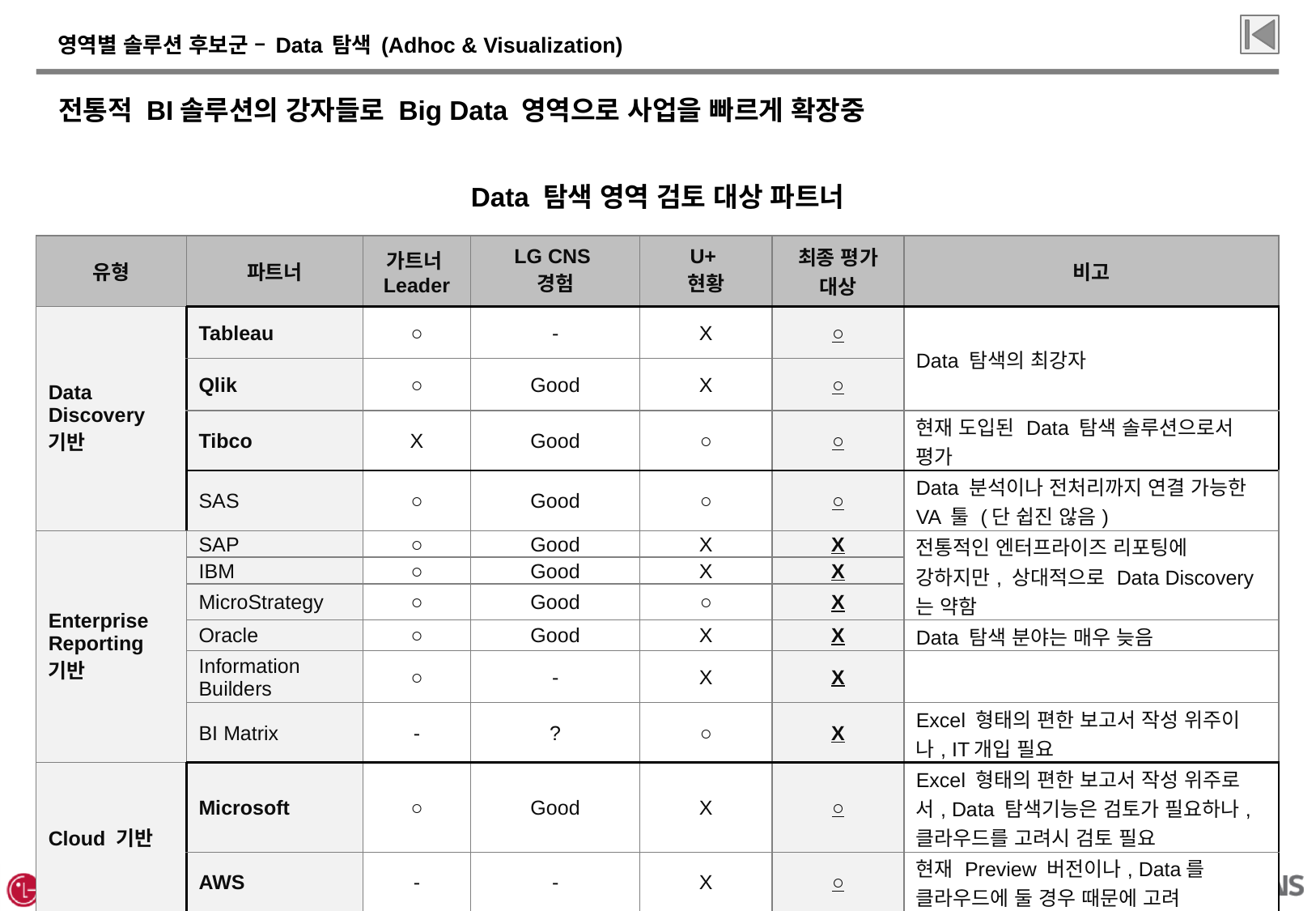

# 영역별 솔루션 후보군 – Data 탐색 (Adhoc & Visualization)
전통적 BI솔루션의 강자들로 Big Data 영역으로 사업을 빠르게 확장중
Data 탐색 영역 검토 대상 파트너
| 유형 | 파트너 | 가트너 Leader | LG CNS 경험 | U+ 현황 | 최종 평가 대상 | 비고 |
| --- | --- | --- | --- | --- | --- | --- |
| Data Discovery 기반 | Tableau | ○ | - | X | ○ | Data 탐색의 최강자 |
|  | Qlik | ○ | Good | X | ○ |  |
|  | Tibco | X | Good | ○ | ○ | 현재 도입된 Data 탐색 솔루션으로서 평가 |
|  | SAS | ○ | Good | ○ | ○ | Data 분석이나 전처리까지 연결 가능한 VA 툴 (단 쉽진 않음) |
| Enterprise Reporting 기반 | SAP | ○ | Good | X | X | 전통적인 엔터프라이즈 리포팅에 강하지만, 상대적으로 Data Discovery 는 약함 |
|  | IBM | ○ | Good | X | X |  |
|  | MicroStrategy | ○ | Good | ○ | X |  |
|  | Oracle | ○ | Good | X | X | Data 탐색 분야는 매우 늦음 |
|  | Information Builders | ○ | - | X | X |  |
|  | BI Matrix | - | ? | ○ | X | Excel 형태의 편한 보고서 작성 위주이나, IT개입 필요 |
| Cloud 기반 | Microsoft | ○ | Good | X | ○ | Excel 형태의 편한 보고서 작성 위주로서, Data 탐색기능은 검토가 필요하나, 클라우드를 고려시 검토 필요 |
|  | AWS | - | - | X | ○ | 현재 Preview 버전이나, Data를 클라우드에 둘 경우 때문에 고려 |